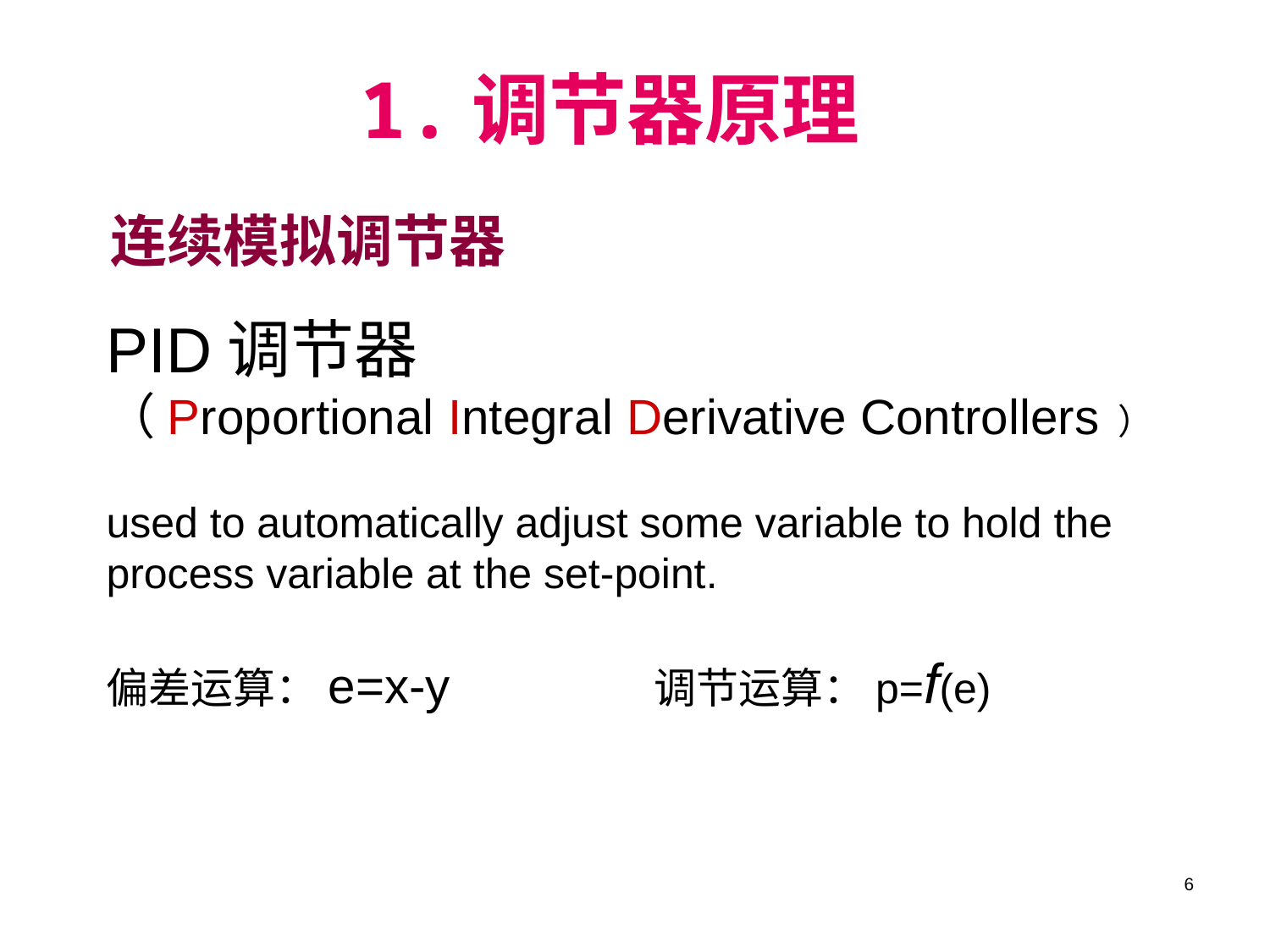

1.调节器原理
# 连续模拟调节器
PID调节器
（Proportional Integral Derivative Controllers ）

used to automatically adjust some variable to hold the  process variable at the set-point.

偏差运算：e=x-y     	  调节运算：p=f(e)
6